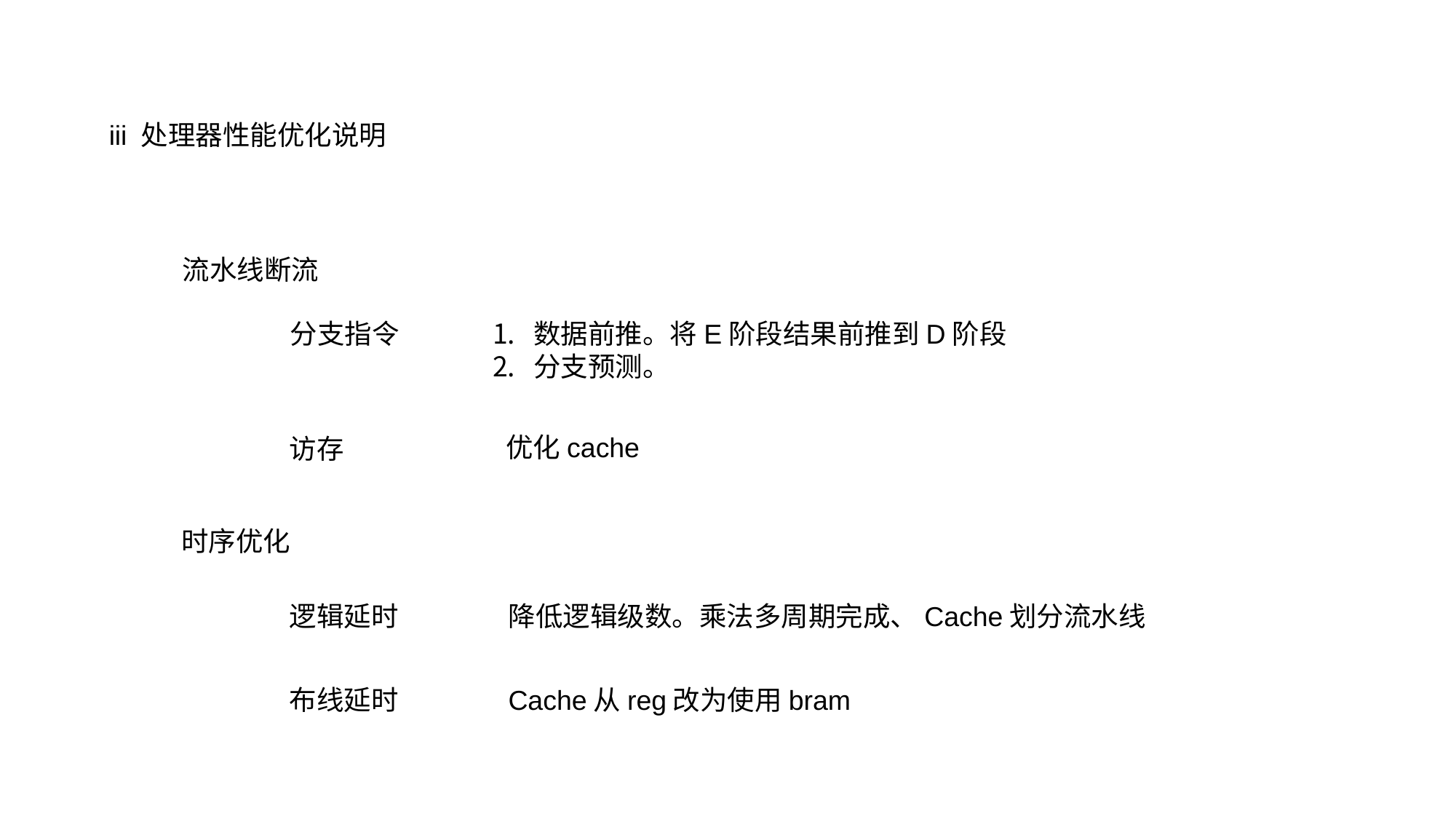

iii 处理器性能优化说明
流水线断流
分支指令
数据前推。将E阶段结果前推到D阶段
分支预测。
优化cache
访存
时序优化
逻辑延时
降低逻辑级数。乘法多周期完成、Cache划分流水线
布线延时
Cache从reg改为使用bram